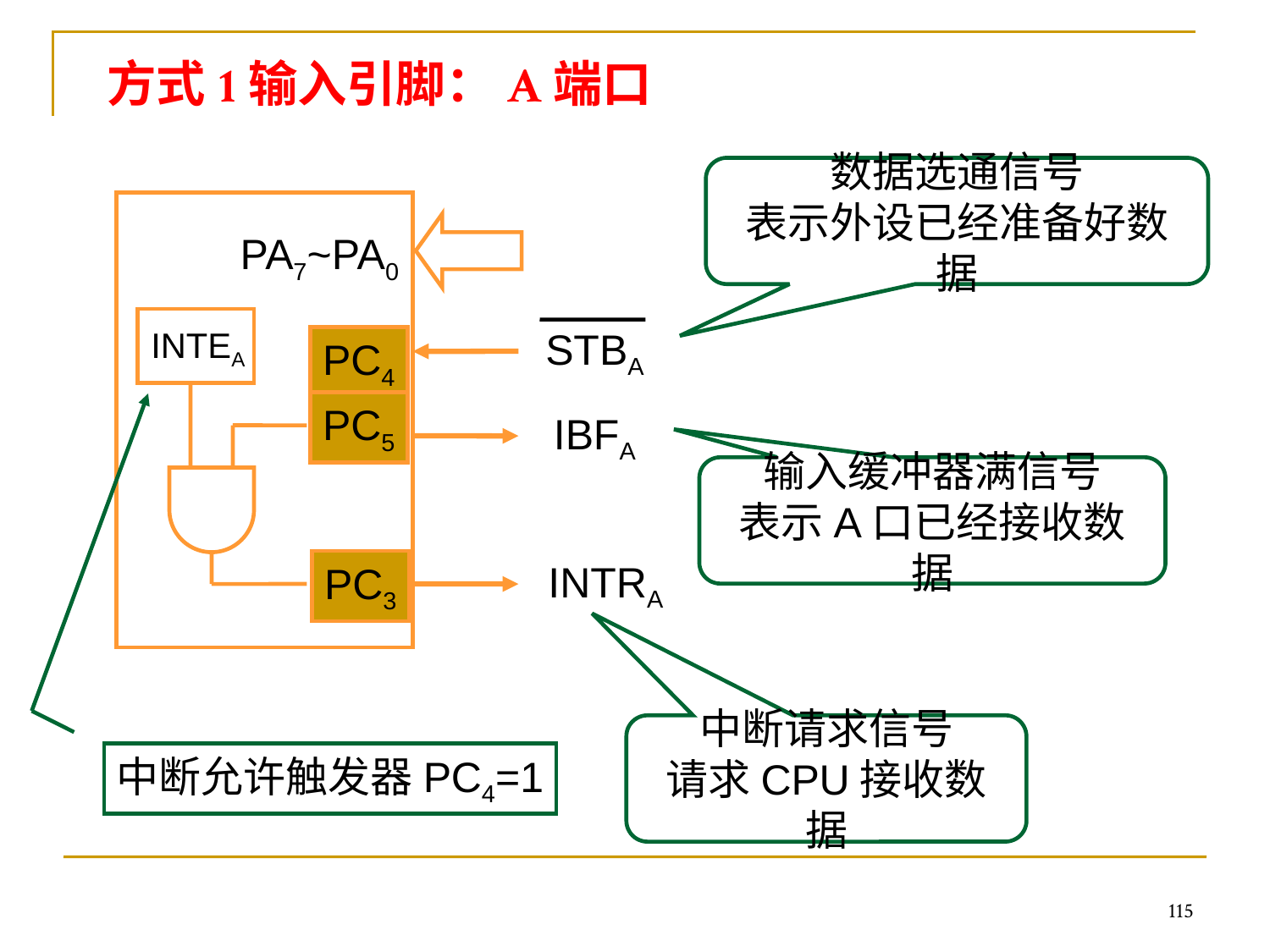

方式1输入引脚：A端口
数据选通信号
表示外设已经准备好数据

PA7~PA0

INTEA
STBA

PC4

中断允许触发器PC4=1
PC5
IBFA

输入缓冲器满信号
表示A口已经接收数据

PC3
INTRA

中断请求信号
请求CPU接收数据
115